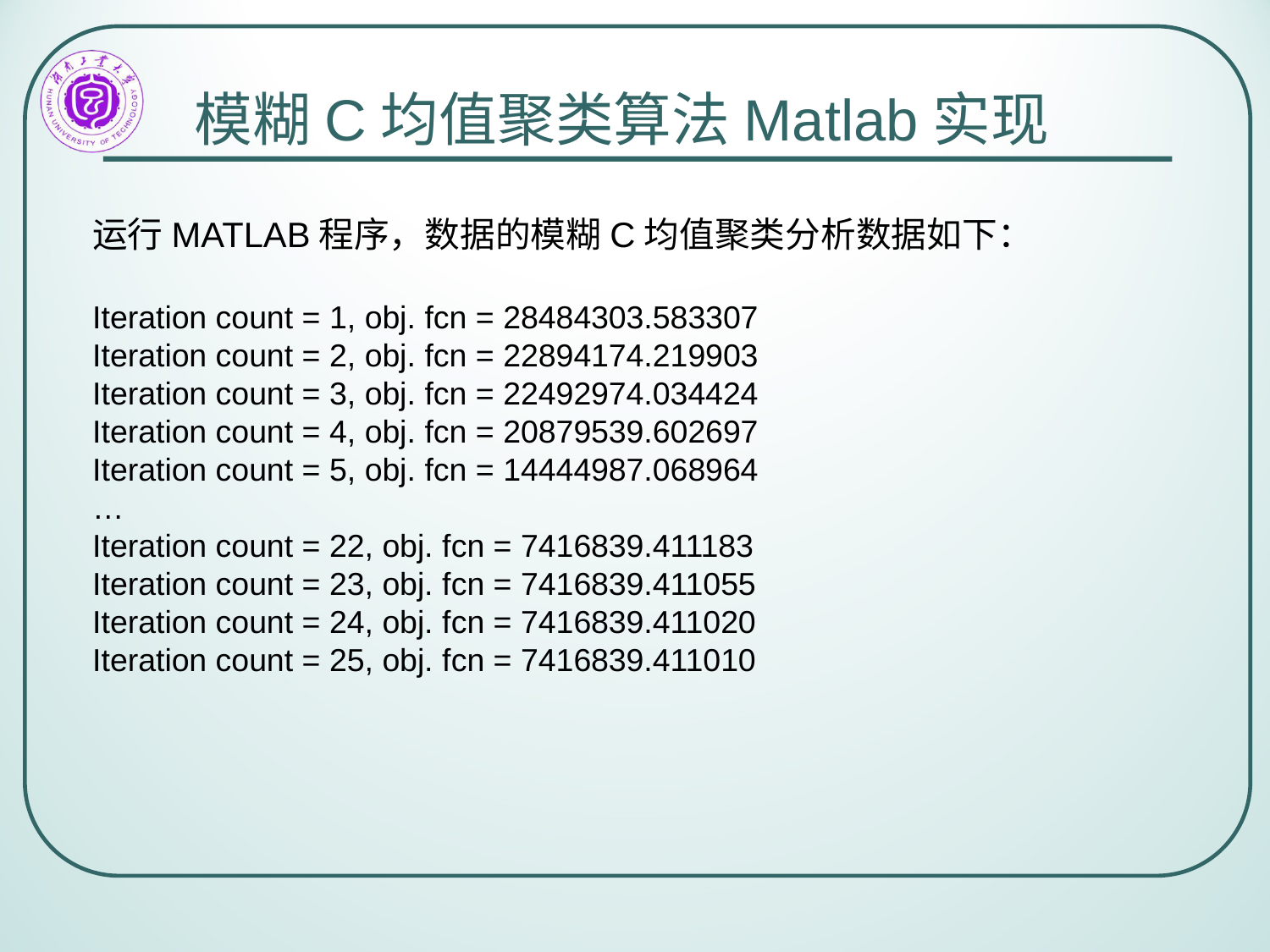

模糊C均值聚类算法Matlab实现
运行MATLAB程序，数据的模糊C均值聚类分析数据如下：

Iteration count = 1, obj. fcn = 28484303.583307
Iteration count = 2, obj. fcn = 22894174.219903
Iteration count = 3, obj. fcn = 22492974.034424
Iteration count = 4, obj. fcn = 20879539.602697
Iteration count = 5, obj. fcn = 14444987.068964
…
Iteration count = 22, obj. fcn = 7416839.411183
Iteration count = 23, obj. fcn = 7416839.411055
Iteration count = 24, obj. fcn = 7416839.411020
Iteration count = 25, obj. fcn = 7416839.411010